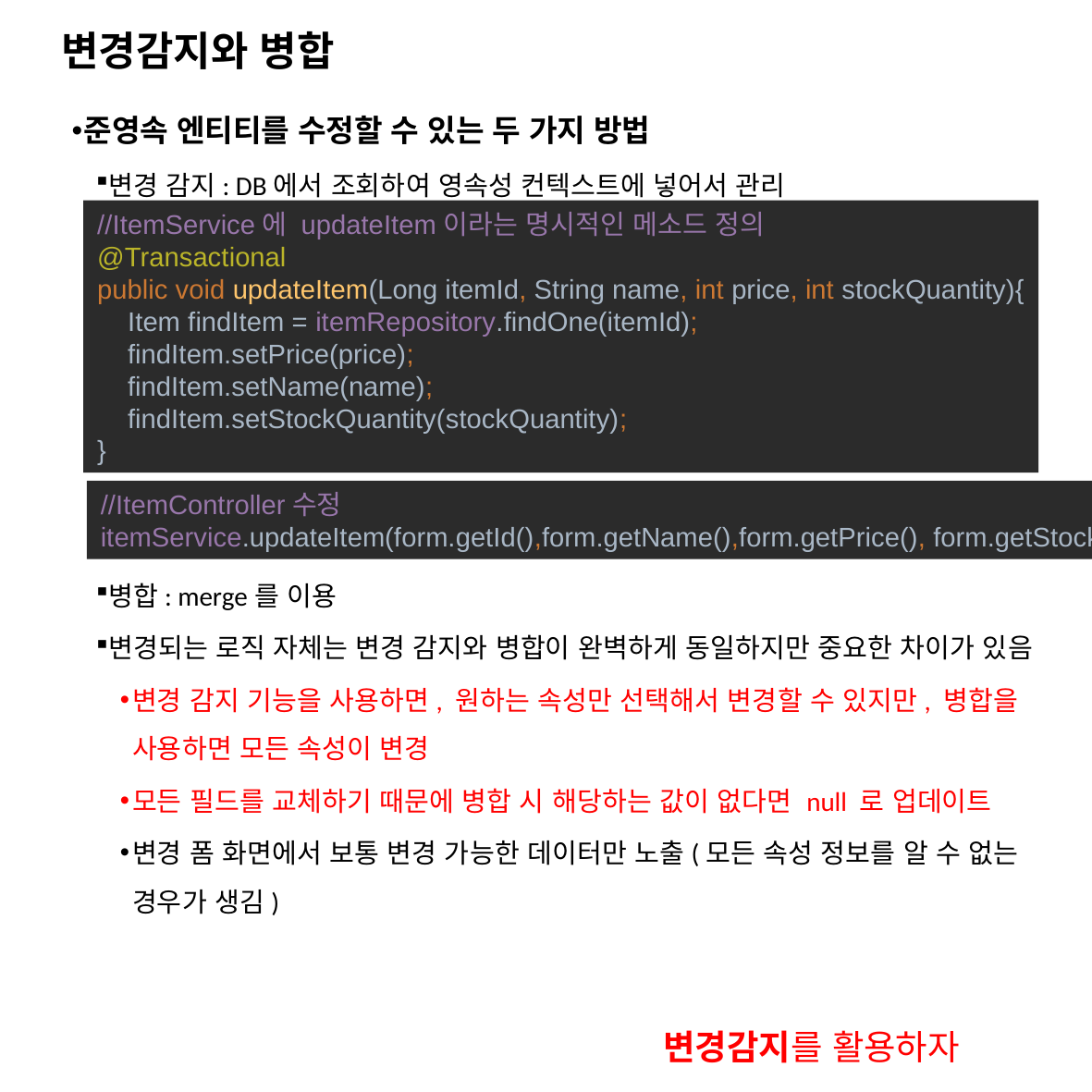

# 변경감지와 병합
준영속 엔티티를 수정할 수 있는 두 가지 방법
변경 감지: DB에서 조회하여 영속성 컨텍스트에 넣어서 관리

병합: merge를 이용
변경되는 로직 자체는 변경 감지와 병합이 완벽하게 동일하지만 중요한 차이가 있음
변경 감지 기능을 사용하면, 원하는 속성만 선택해서 변경할 수 있지만, 병합을 사용하면 모든 속성이 변경
모든 필드를 교체하기 때문에 병합 시 해당하는 값이 없다면 null 로 업데이트
변경 폼 화면에서 보통 변경 가능한 데이터만 노출(모든 속성 정보를 알 수 없는 경우가 생김)

//ItemService에 updateItem이라는 명시적인 메소드 정의
@Transactional
public void updateItem(Long itemId, String name, int price, int stockQuantity){
    Item findItem = itemRepository.findOne(itemId);
    findItem.setPrice(price);
    findItem.setName(name);
    findItem.setStockQuantity(stockQuantity);
}
//ItemController수정
itemService.updateItem(form.getId(),form.getName(),form.getPrice(), form.getStockQuantity());
변경감지를 활용하자